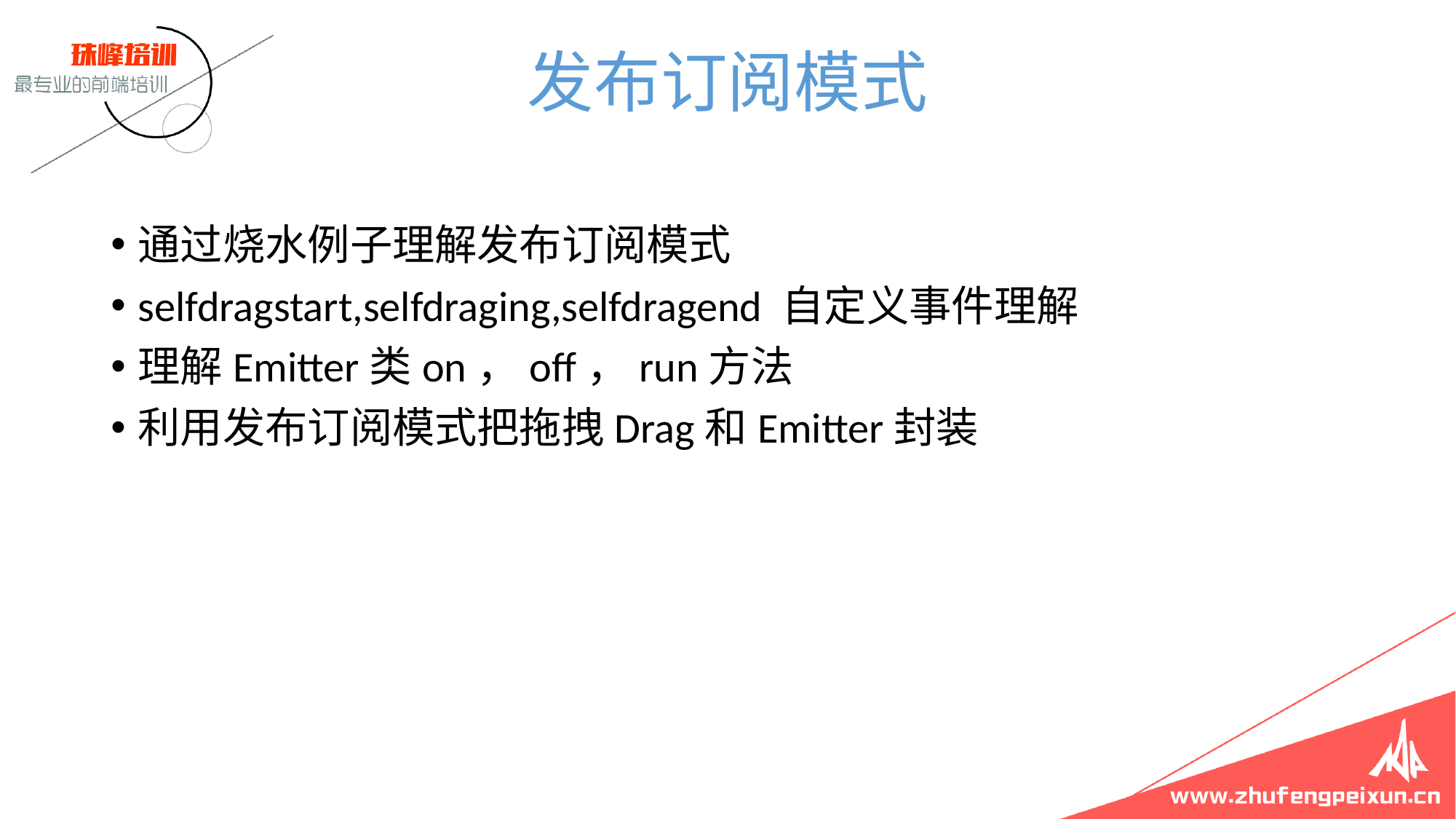

# 发布订阅模式
通过烧水例子理解发布订阅模式
selfdragstart,selfdraging,selfdragend 自定义事件理解
理解Emitter类on，off，run方法
利用发布订阅模式把拖拽Drag和Emitter封装